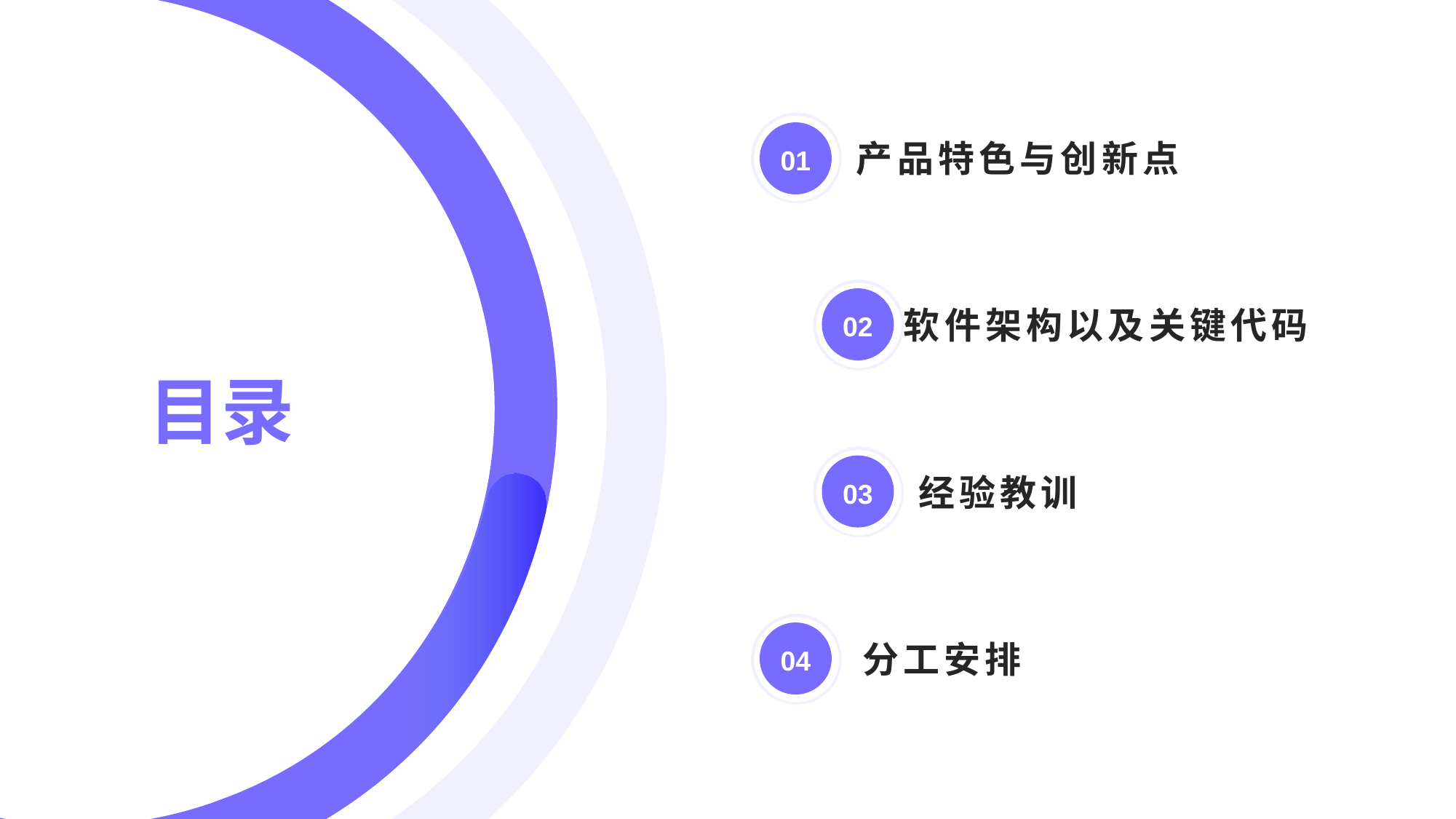

01
产品特色与创新点

02
软件架构以及关键代码
# 目录

03
经验教训

04
分工安排